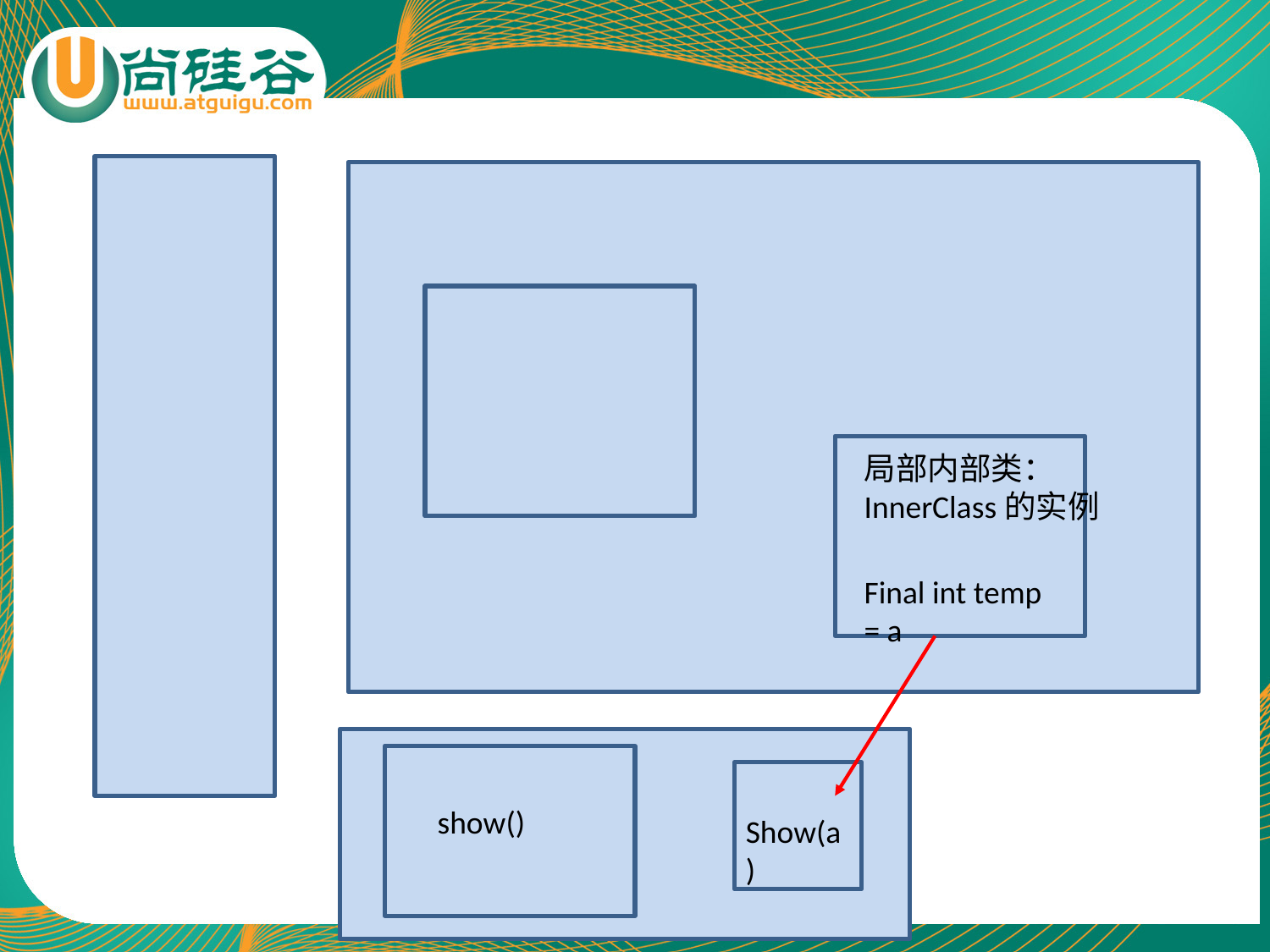

局部内部类：InnerClass的实例
Final int temp = a

show()
Show(a)